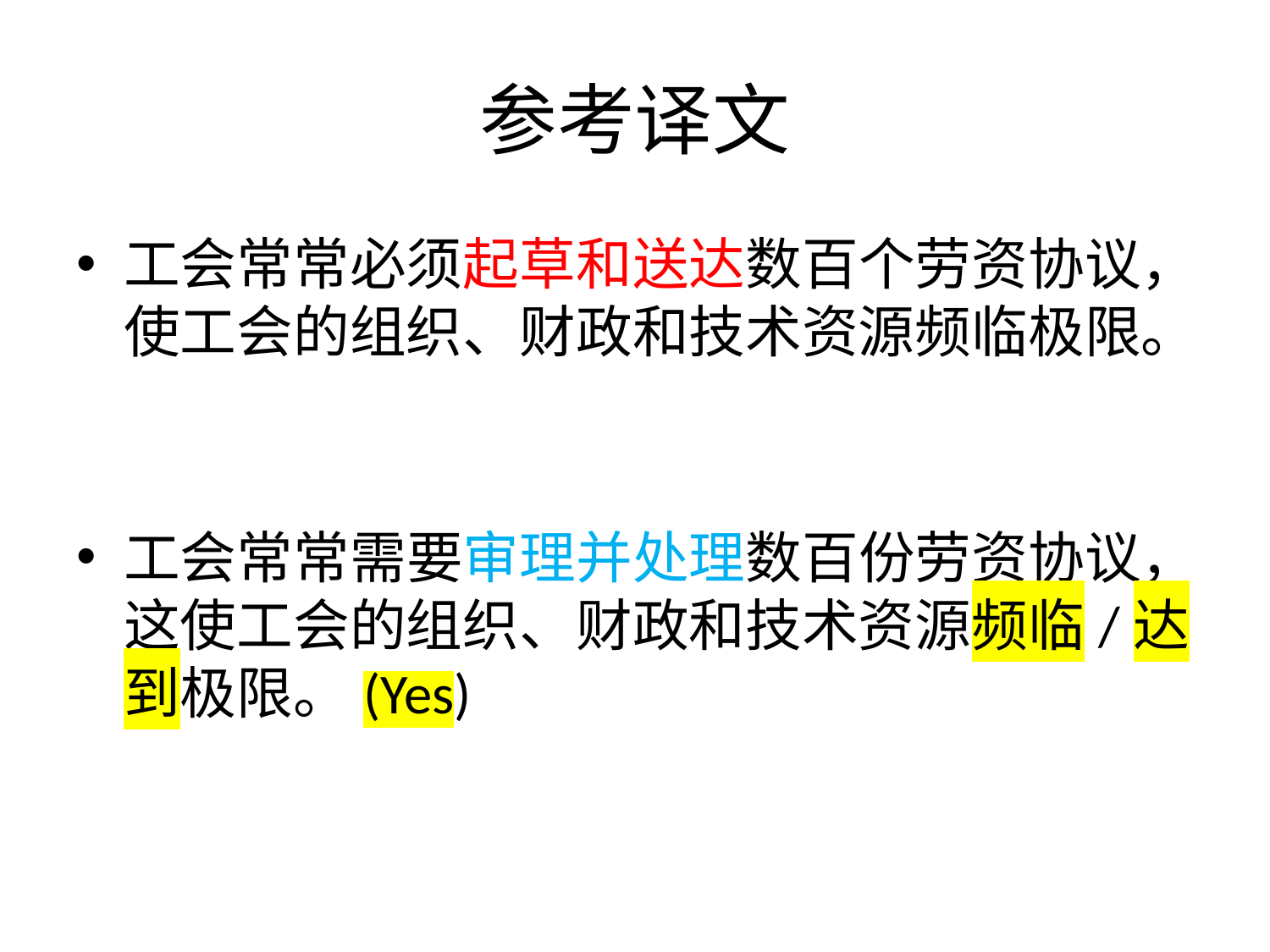

# 参考译文
工会常常必须起草和送达数百个劳资协议，使工会的组织、财政和技术资源频临极限。

工会常常需要审理并处理数百份劳资协议，这使工会的组织、财政和技术资源频临/达到极限。(Yes)